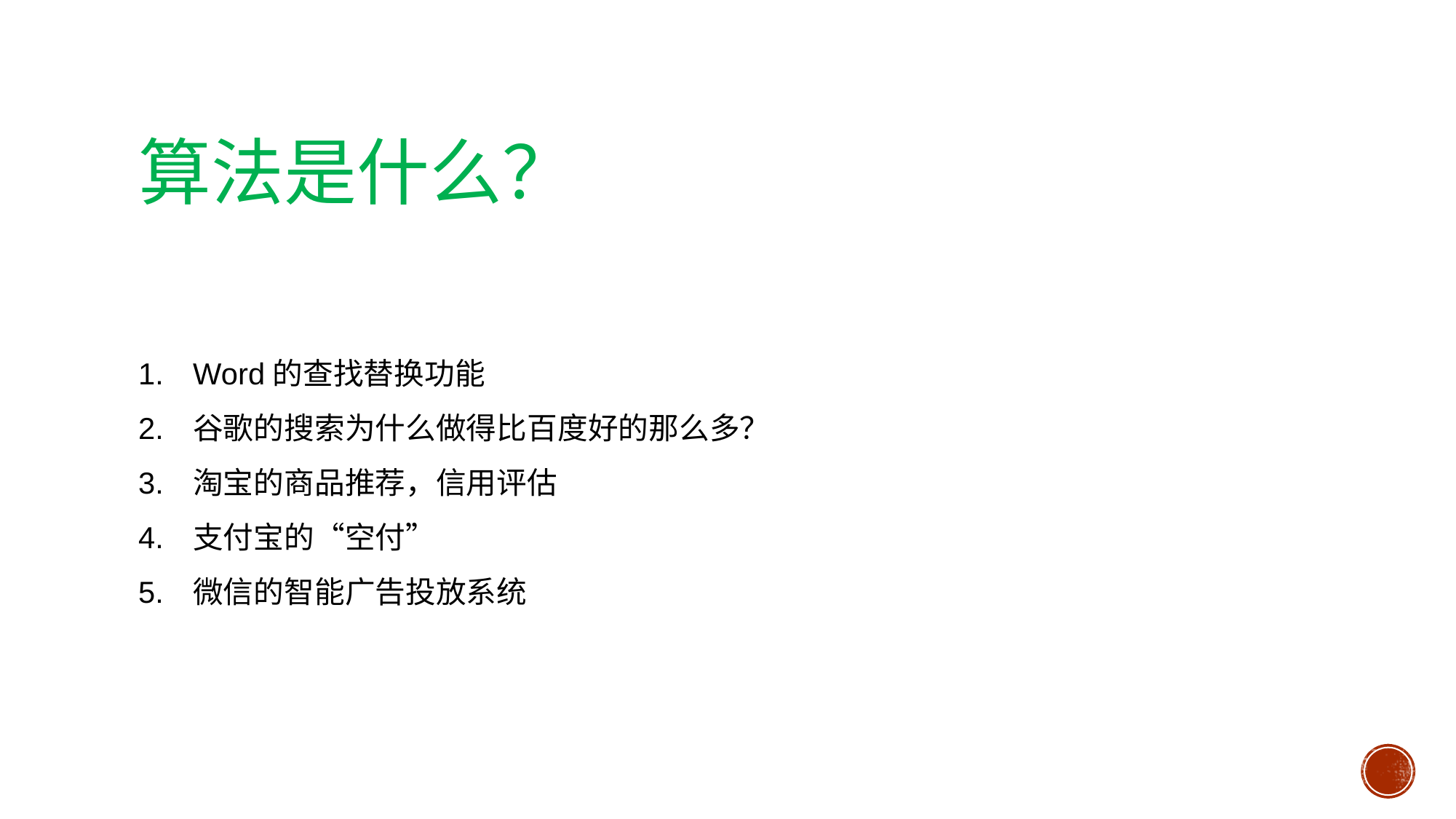

算法是什么？
Word的查找替换功能
谷歌的搜索为什么做得比百度好的那么多？
淘宝的商品推荐，信用评估
支付宝的“空付”
微信的智能广告投放系统